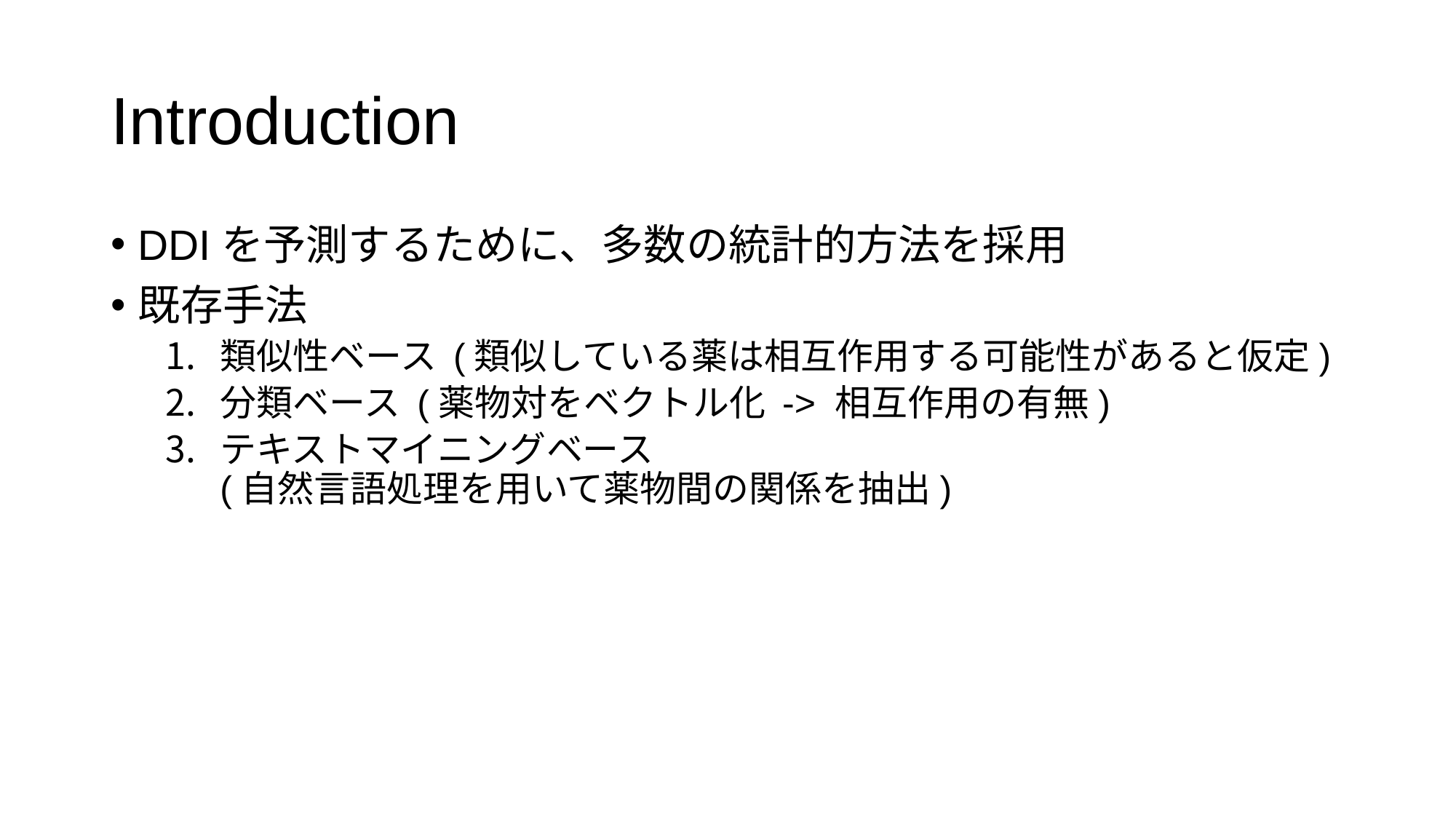

# Introduction
DDIを予測するために、多数の統計的方法を採用
既存手法
類似性ベース (類似している薬は相互作用する可能性があると仮定)
分類ベース (薬物対をベクトル化 -> 相互作用の有無)
テキストマイニングベース
(自然言語処理を用いて薬物間の関係を抽出)